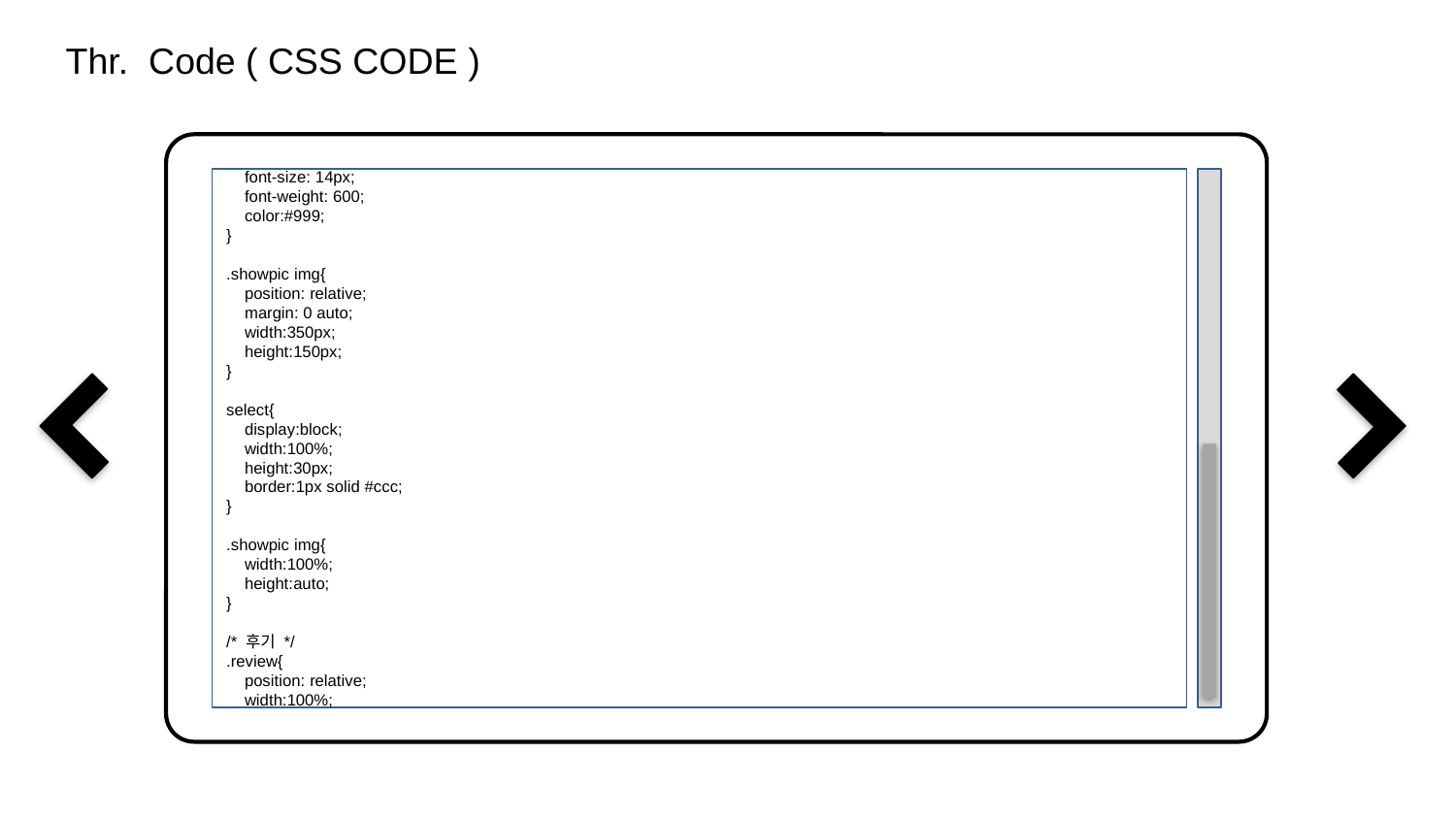

Thr.  Code ( CSS CODE )

    font-size: 14px;
    font-weight: 600;
    color:#999;
}
.showpic img{
    position: relative;
    margin: 0 auto;
    width:350px;
    height:150px;
}
select{
    display:block;
    width:100%;
    height:30px;
    border:1px solid #ccc;
}
.showpic img{
    width:100%;
    height:auto;
}

/* 후기 */
.review{
    position: relative;
    width:100%;